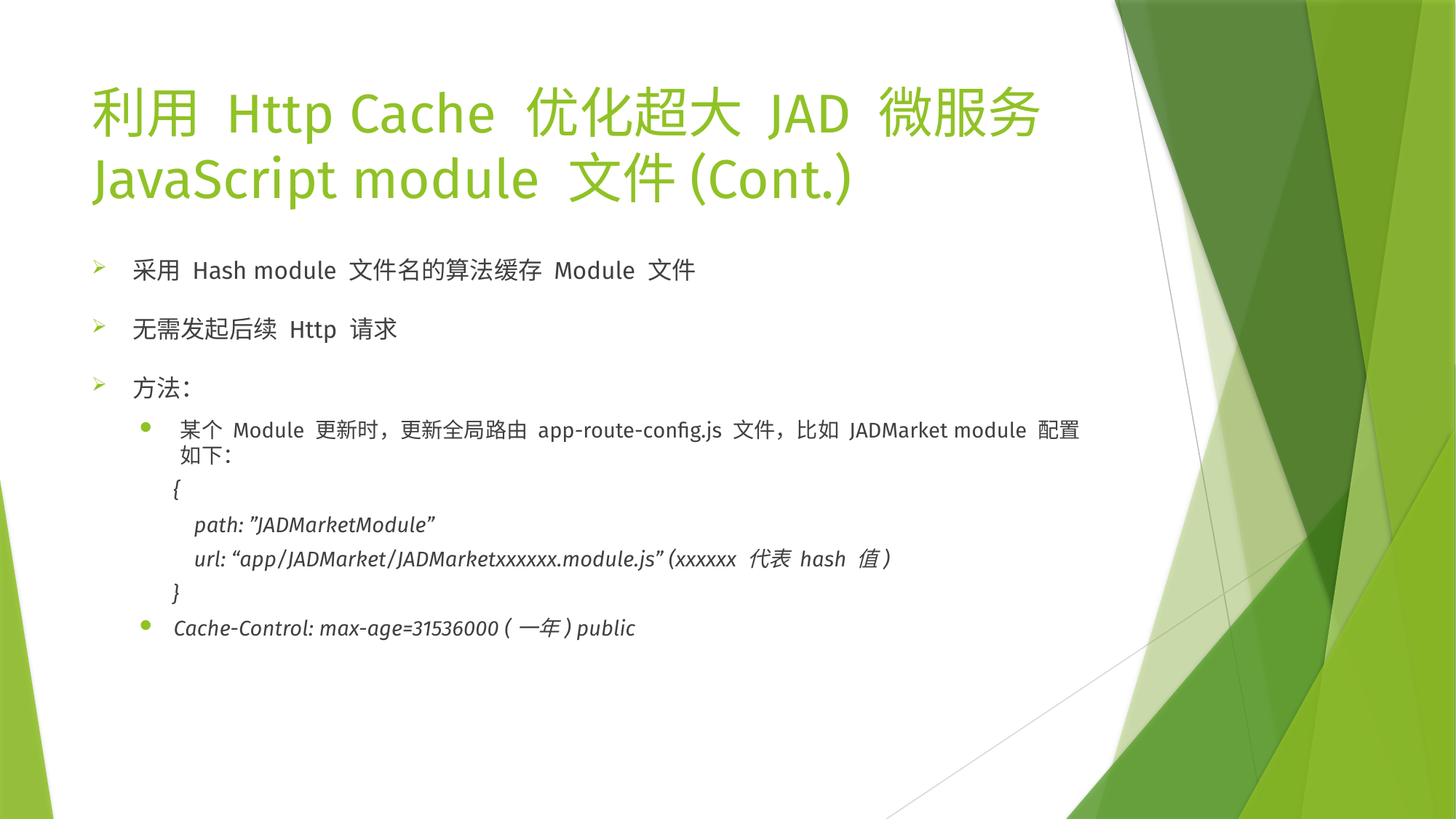

# 利用 Http Cache 优化超大 JAD 微服务 JavaScript module 文件(Cont.)
采用 Hash module 文件名的算法缓存 Module 文件
无需发起后续 Http 请求
方法：
某个 Module 更新时，更新全局路由 app-route-config.js 文件，比如 JADMarket module 配置如下：
      {
          path: ”JADMarketModule”
          url: “app/JADMarket/JADMarketxxxxxx.module.js” (xxxxxx 代表 hash 值)
      }
Cache-Control: max-age=31536000 (一年) public